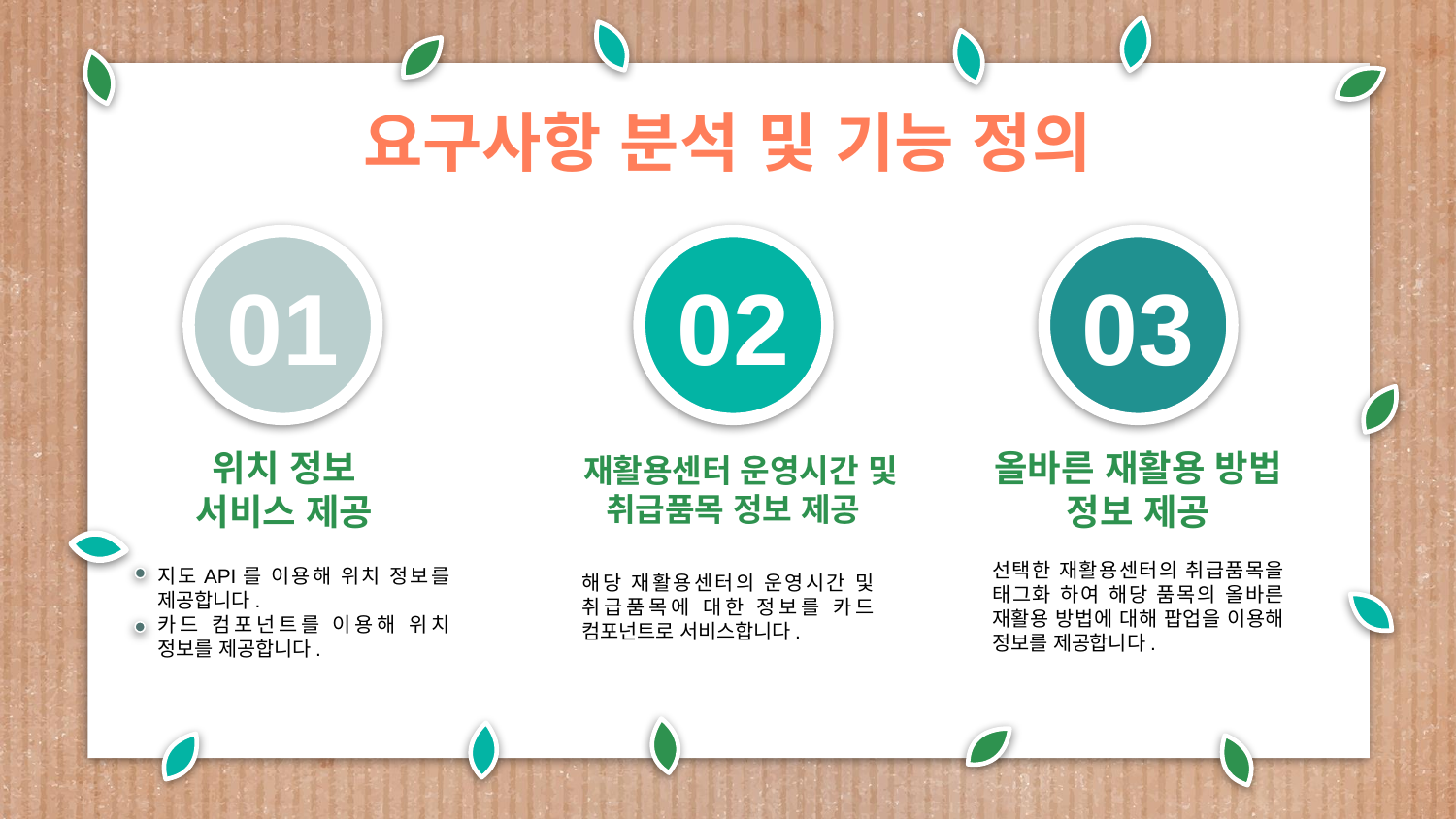

# 요구사항 분석 및 기능 정의

01
02
03
위치 정보 서비스 제공
 재활용센터 운영시간 및 취급품목 정보 제공
올바른 재활용 방법 정보 제공
해당 재활용센터의 운영시간 및 취급품목에 대한 정보를 카드 컴포넌트로 서비스합니다.
선택한 재활용센터의 취급품목을 태그화 하여 해당 품목의 올바른 재활용 방법에 대해 팝업을 이용해 정보를 제공합니다.
지도API를 이용해 위치 정보를 제공합니다.
카드 컴포넌트를 이용해 위치 정보를 제공합니다.